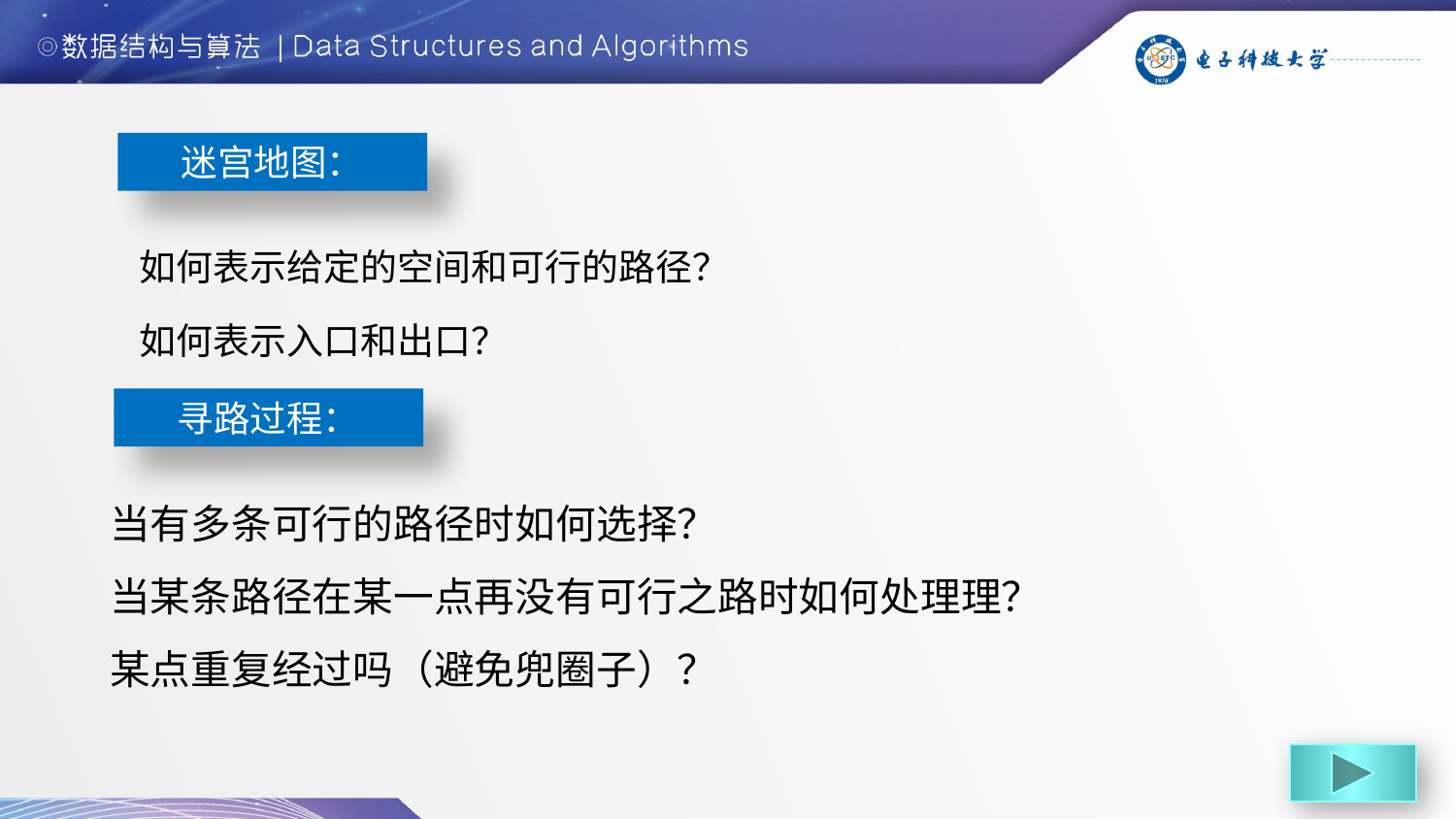

迷宫地图：
 如何表示给定的空间和可行的路径？
 如何表示入口和出口？
寻路过程：
当有多条可行的路径时如何选择？
当某条路径在某一点再没有可行之路时如何处理理？
某点重复经过吗（避免兜圈子）？

17